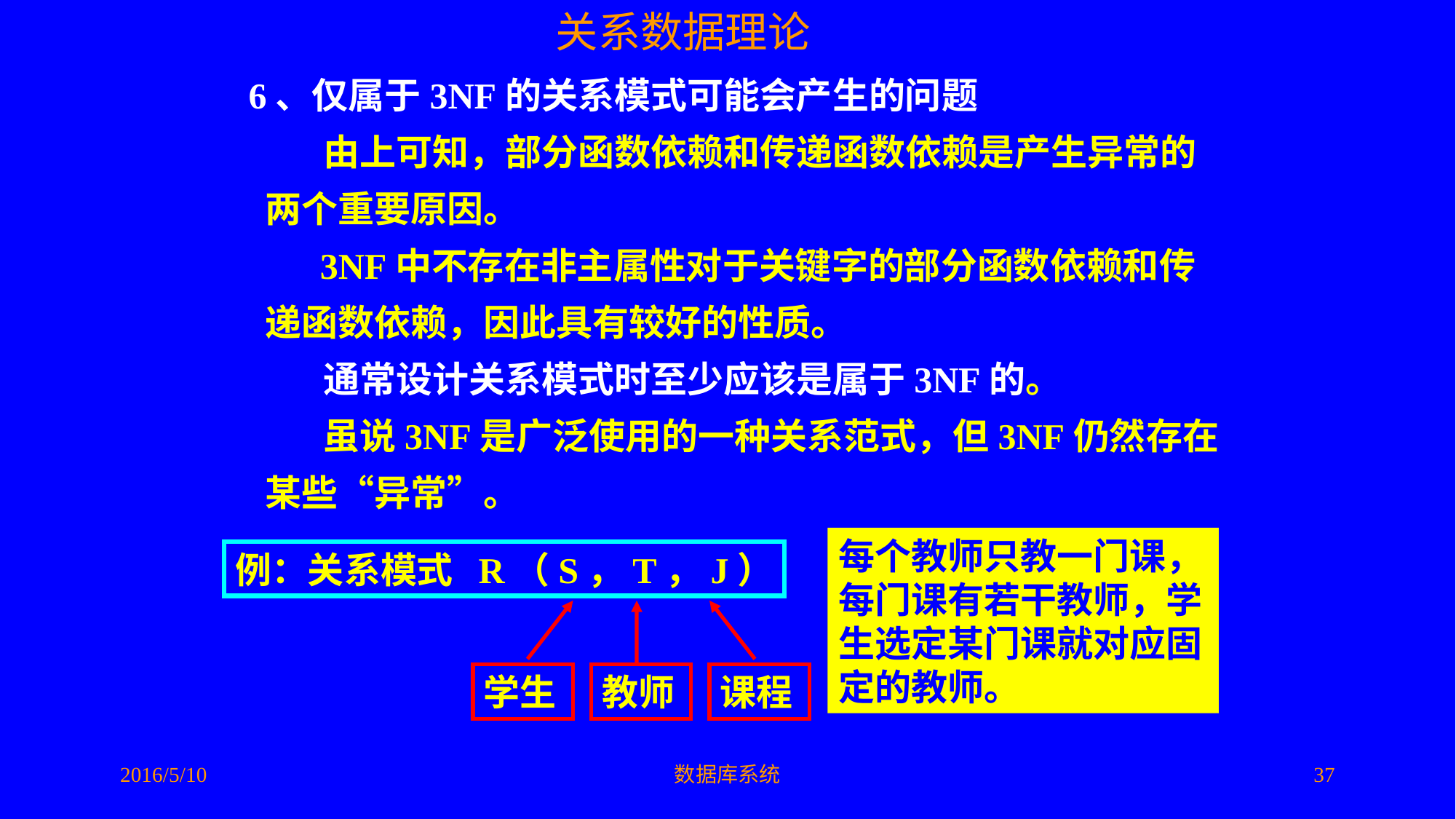

6、仅属于3NF的关系模式可能会产生的问题
      由上可知，部分函数依赖和传递函数依赖是产生异常的两个重要原因。
      3NF中不存在非主属性对于关键字的部分函数依赖和传递函数依赖，因此具有较好的性质。
      通常设计关系模式时至少应该是属于3NF的。
      虽说3NF是广泛使用的一种关系范式，但3NF仍然存在某些“异常”。
每个教师只教一门课，每门课有若干教师，学生选定某门课就对应固定的教师。
例：关系模式  R（S，T，J）

学生

教师

课程
2016/5/10
数据库系统
37